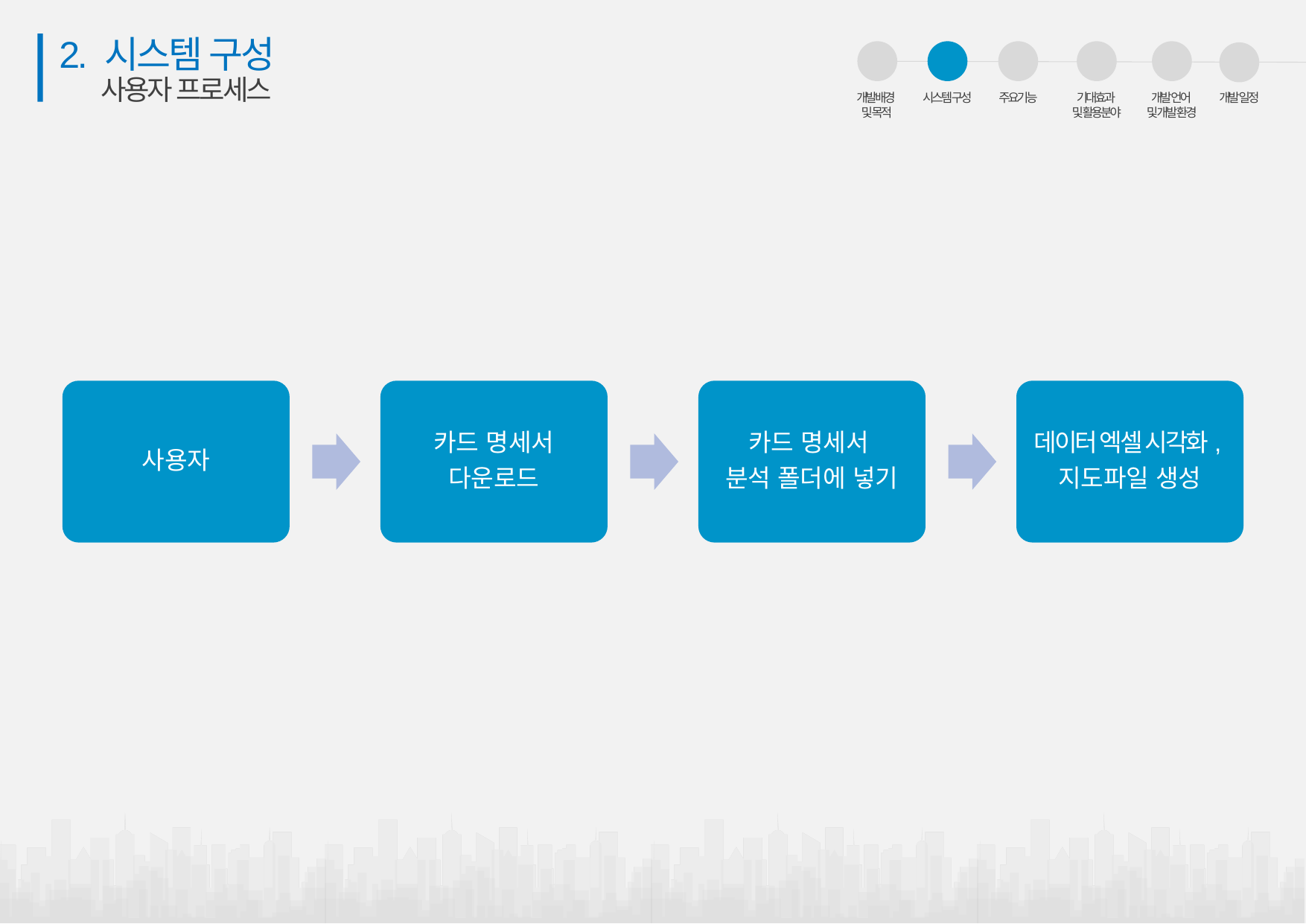

2. 시스템 구성

사용자 프로세스

01
개발배경
및 목적

02
시스템 구성

03
주요기능

04
기대효과
및 활용분야

05
개발 언어
및 개발 환경

06
개발 일정
사용자
카드 명세서
다운로드
카드 명세서
분석 폴더에 넣기
데이터 엑셀 시각화,
지도파일 생성